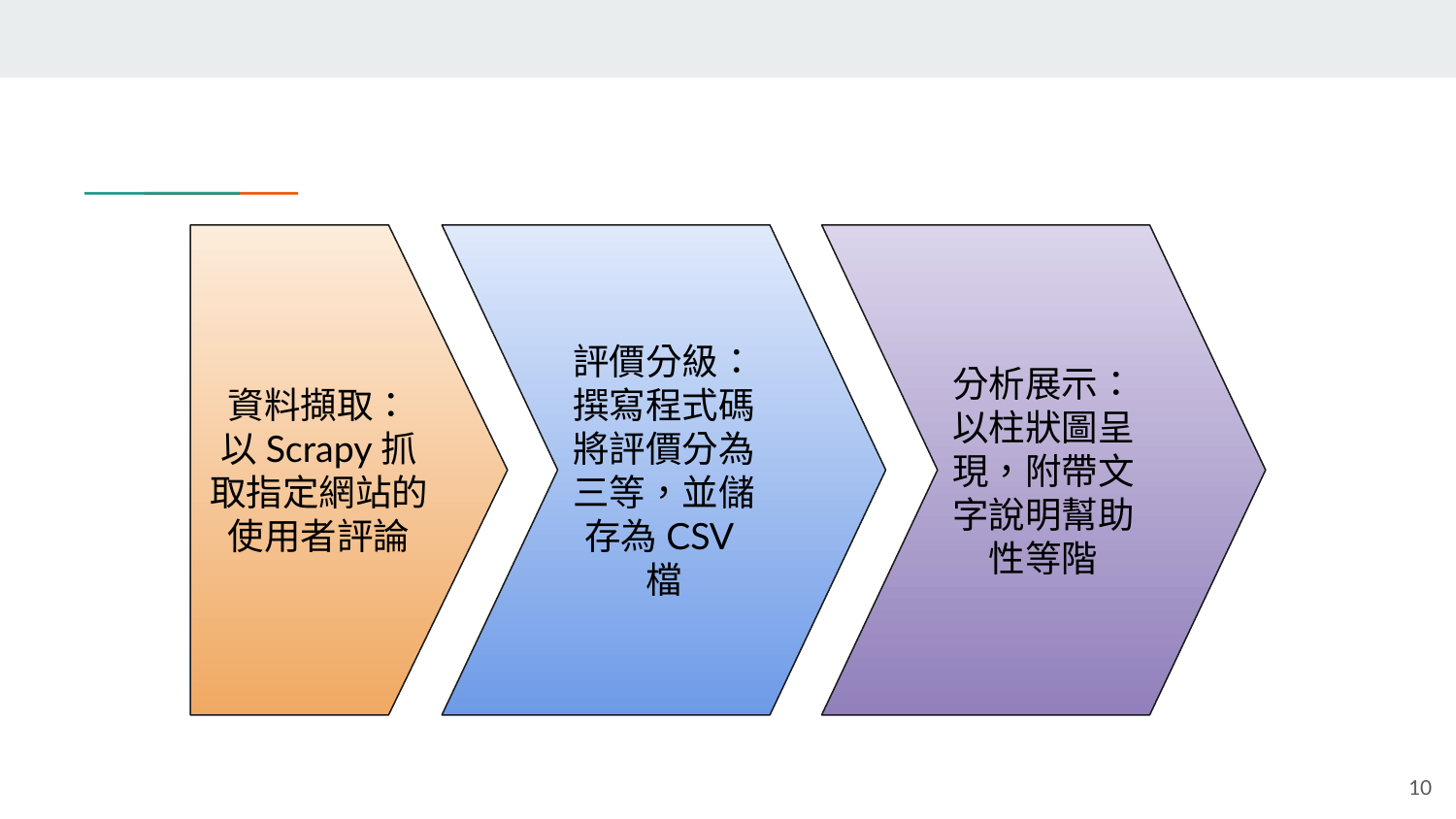

評價分級：
撰寫程式碼將評價分為三等，並儲存為CSV檔
分析展示：
以柱狀圖呈現，附帶文字說明幫助性等階
資料擷取：
以Scrapy抓取指定網站的使用者評論
10